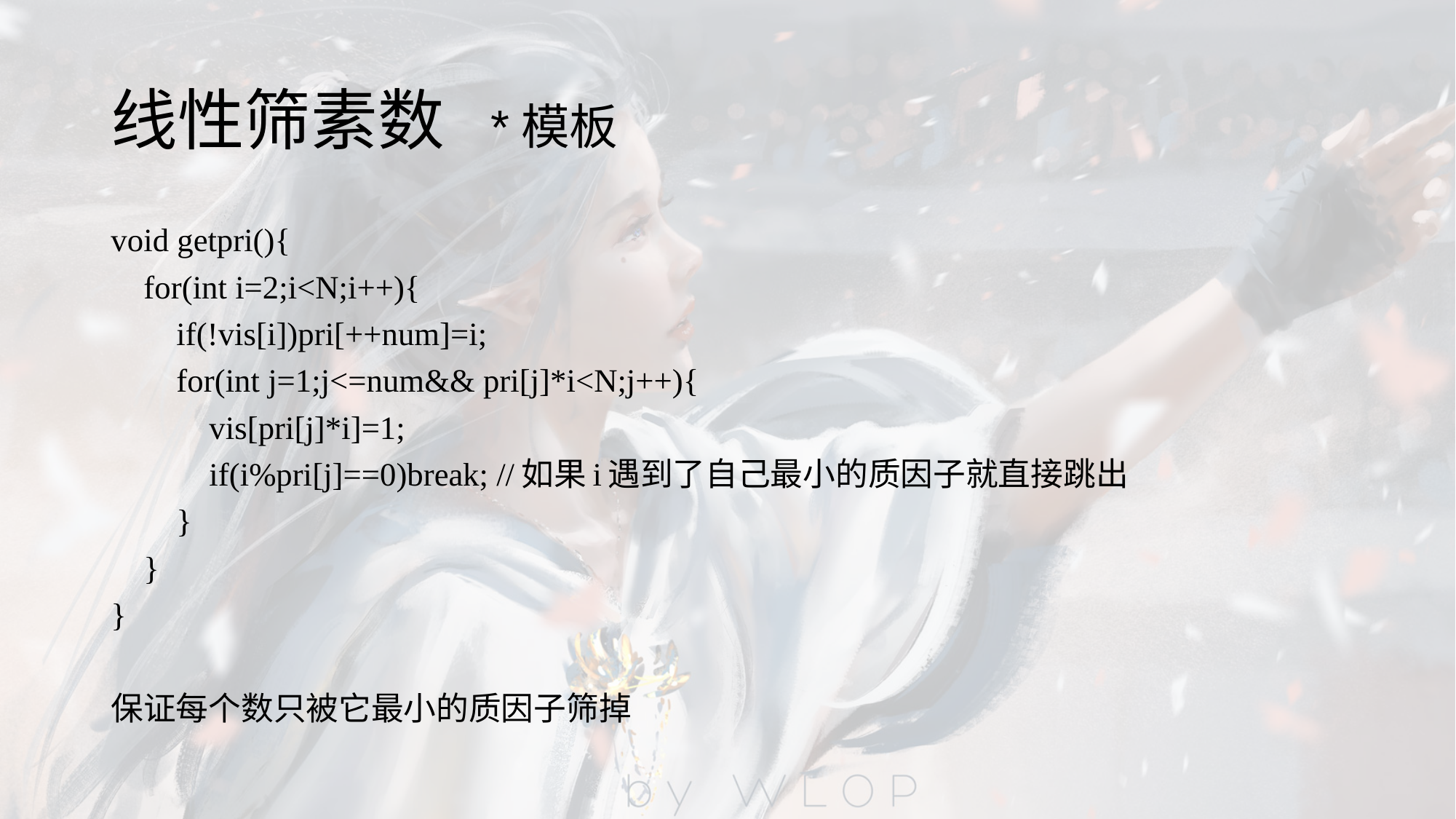

# 线性筛素数  *模板
void getpri(){
    for(int i=2;i<N;i++){
        if(!vis[i])pri[++num]=i;
        for(int j=1;j<=num&& pri[j]*i<N;j++){
            vis[pri[j]*i]=1;
            if(i%pri[j]==0)break; //如果i遇到了自己最小的质因子就直接跳出
        }
    }
}

保证每个数只被它最小的质因子筛掉